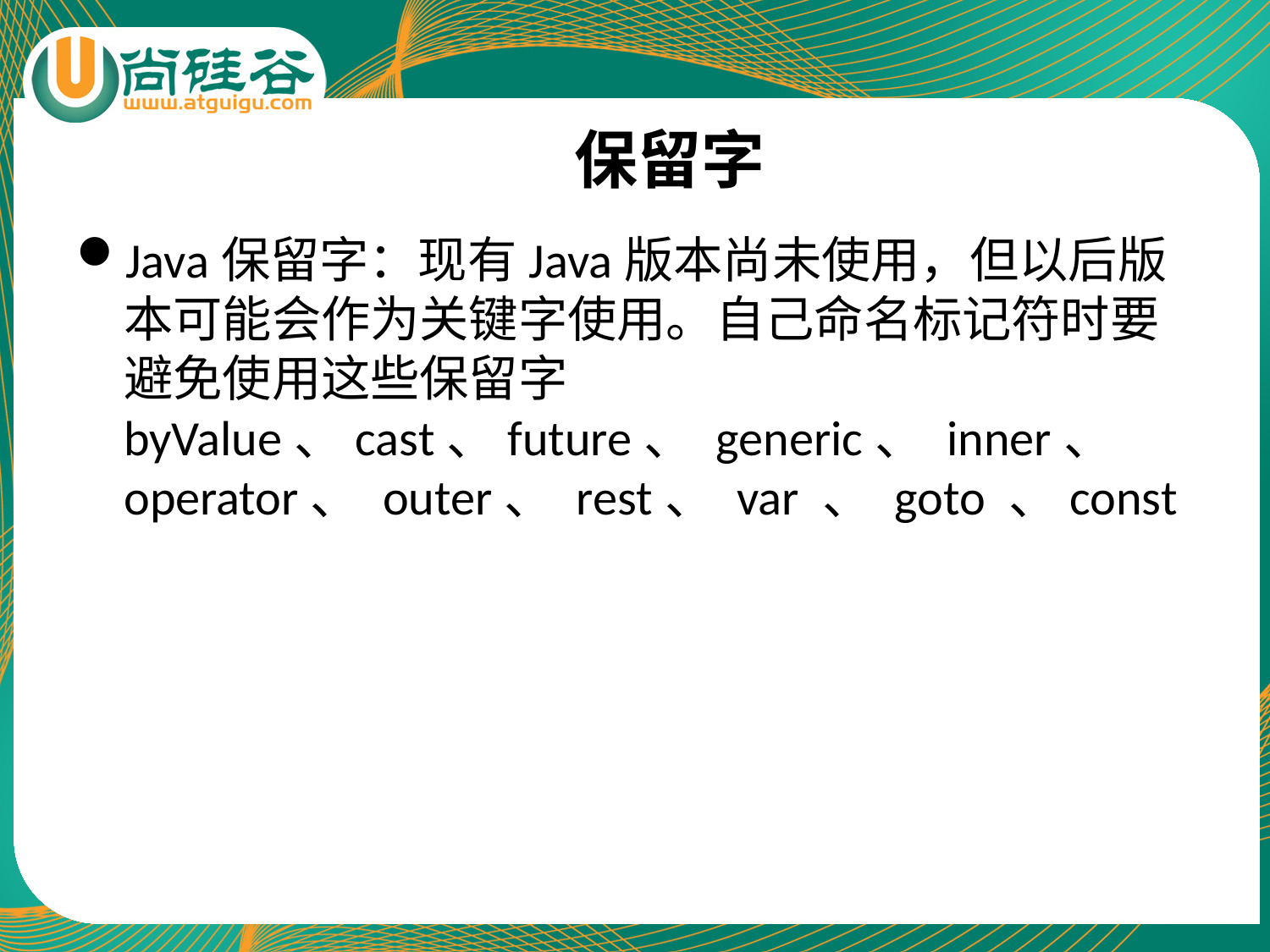

# 保留字
Java保留字：现有Java版本尚未使用，但以后版本可能会作为关键字使用。自己命名标记符时要避免使用这些保留字 
byValue、cast、future、 generic、 inner、 operator、 outer、 rest、 var 、 goto 、const